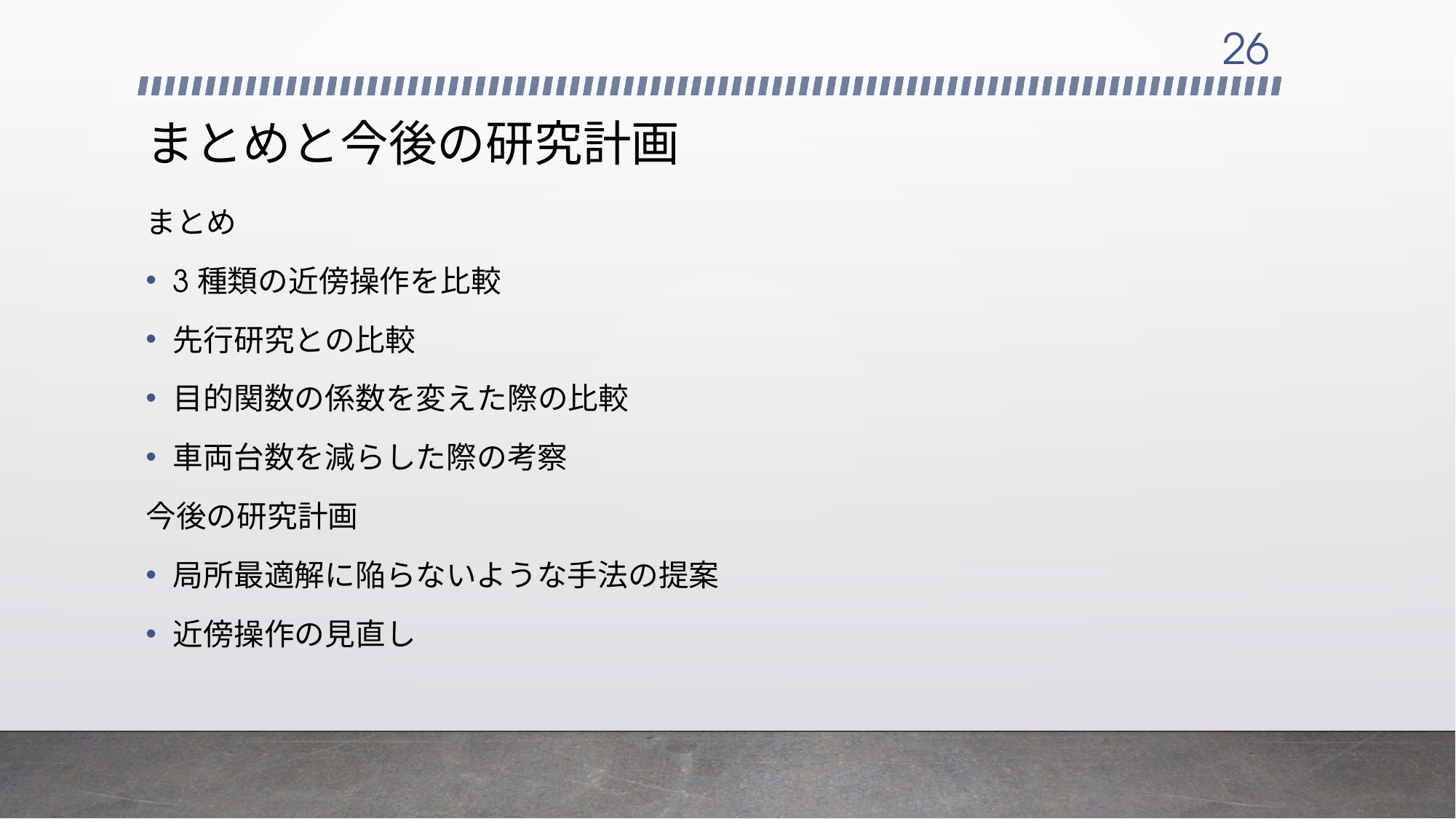

26
# まとめと今後の研究計画
まとめ
3種類の近傍操作を比較
先行研究との比較
目的関数の係数を変えた際の比較
車両台数を減らした際の考察
今後の研究計画
局所最適解に陥らないような手法の提案
近傍操作の見直し